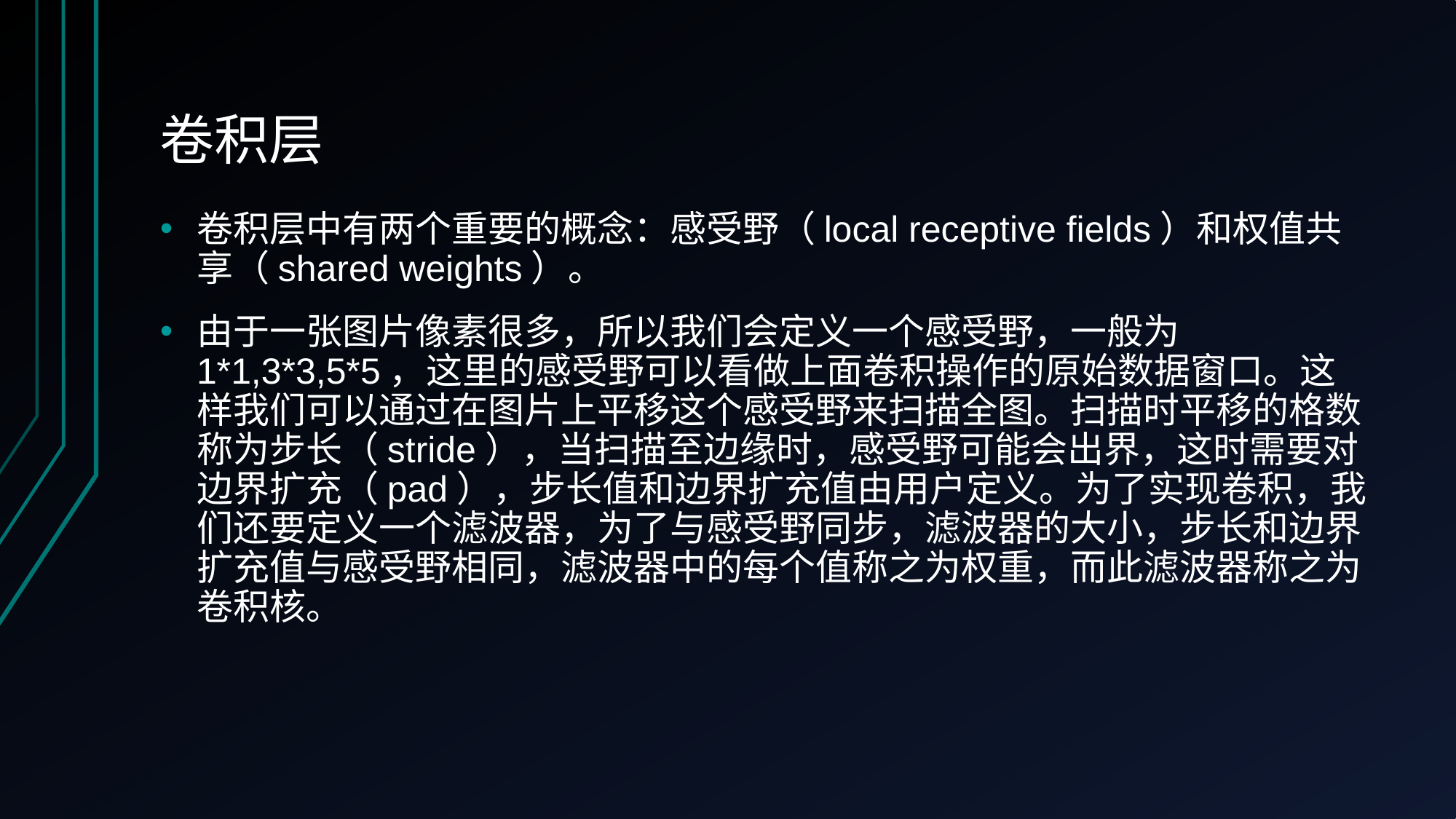

# 卷积层
卷积层中有两个重要的概念：感受野（local receptive fields）和权值共享（shared weights）。
由于一张图片像素很多，所以我们会定义一个感受野，一般为1*1,3*3,5*5，这里的感受野可以看做上面卷积操作的原始数据窗口。这样我们可以通过在图片上平移这个感受野来扫描全图。扫描时平移的格数称为步长（stride），当扫描至边缘时，感受野可能会出界，这时需要对边界扩充（pad），步长值和边界扩充值由用户定义。为了实现卷积，我们还要定义一个滤波器，为了与感受野同步，滤波器的大小，步长和边界扩充值与感受野相同，滤波器中的每个值称之为权重，而此滤波器称之为卷积核。